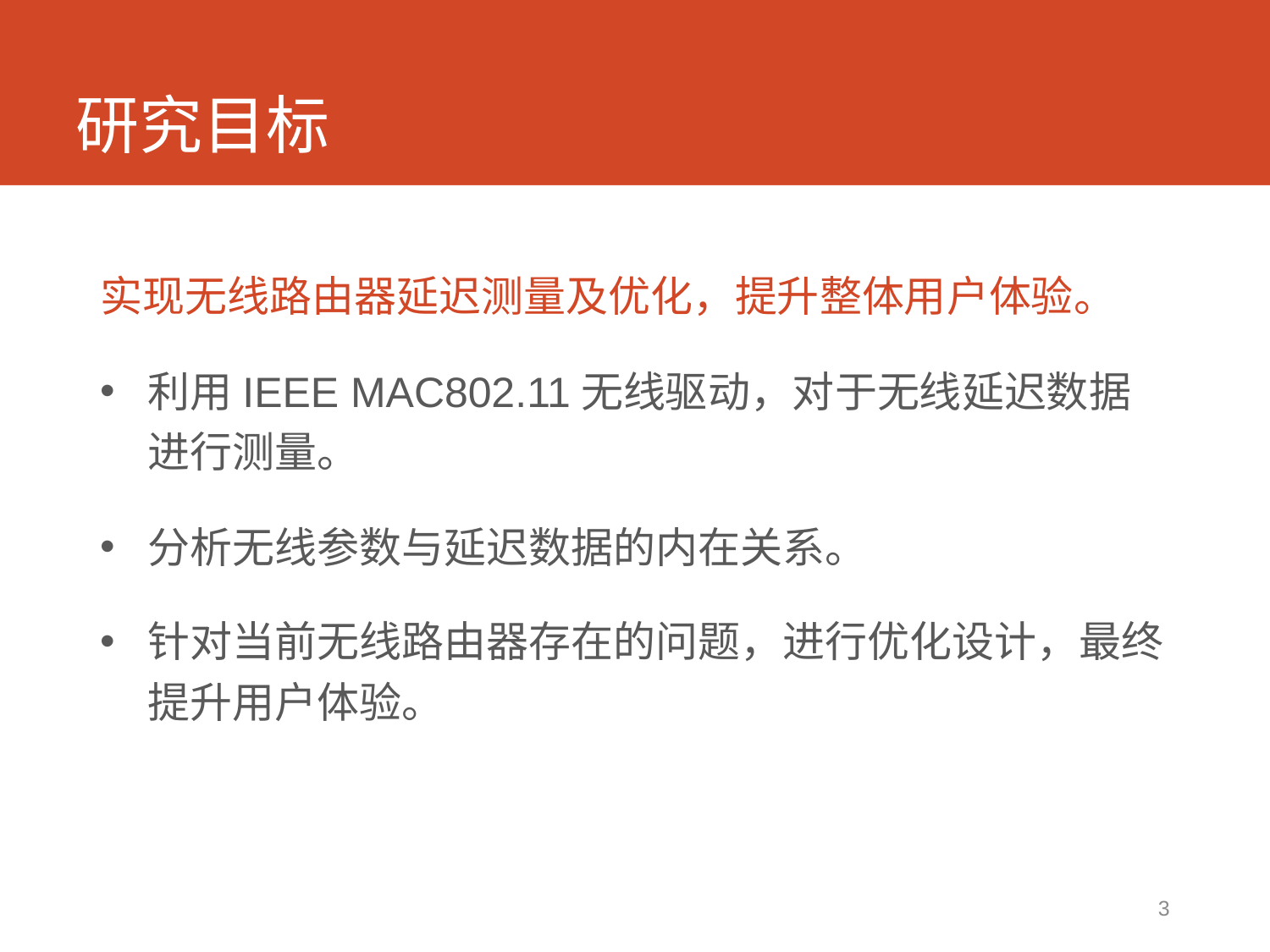

# 研究目标
实现无线路由器延迟测量及优化，提升整体用户体验。
利用IEEE MAC802.11无线驱动，对于无线延迟数据进行测量。
分析无线参数与延迟数据的内在关系。
针对当前无线路由器存在的问题，进行优化设计，最终提升用户体验。

3